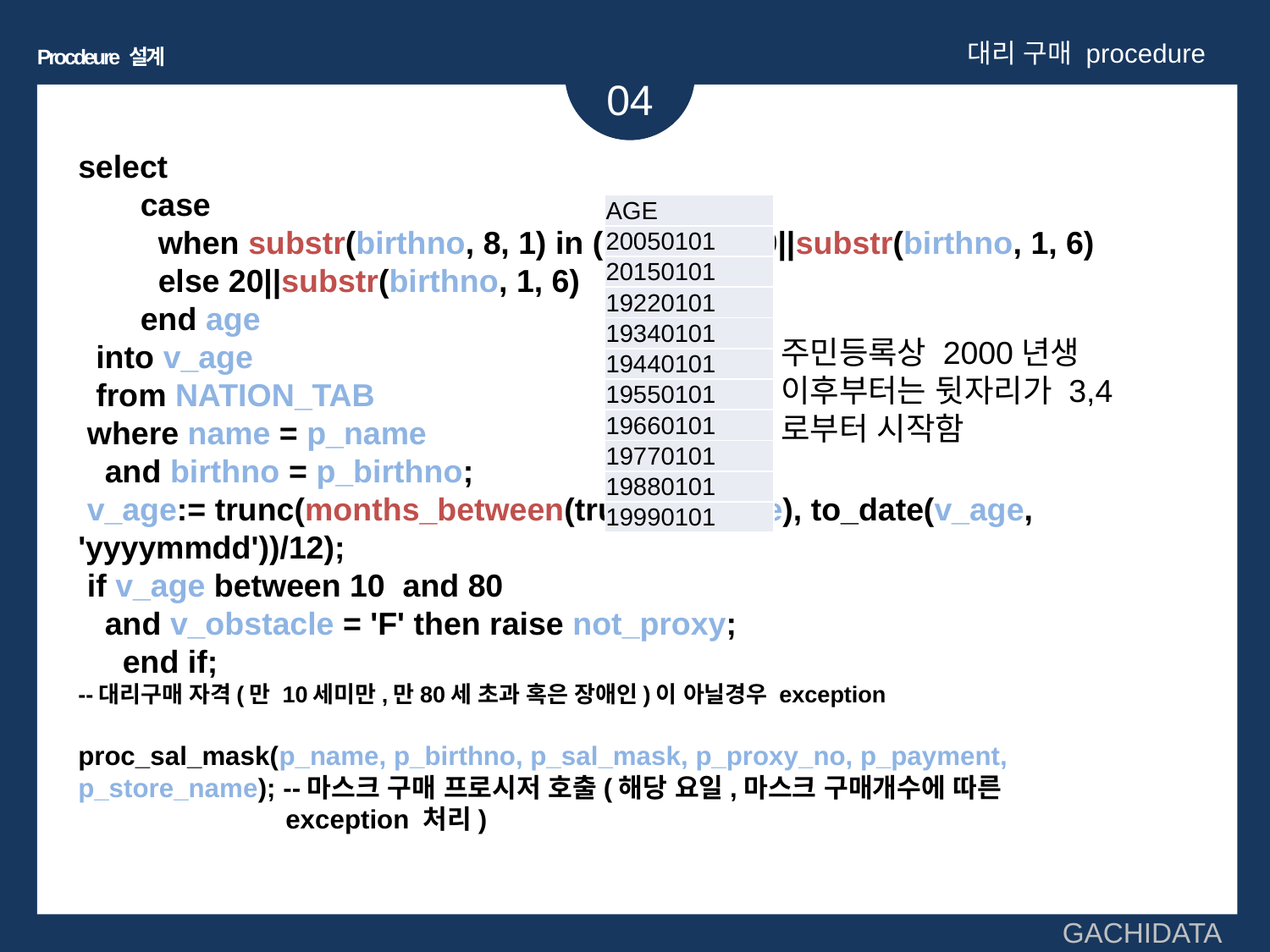

대리 구매 procedure
Procdeure 설계
04

select
       case
         when substr(birthno, 8, 1) in (1,2) then 19||substr(birthno, 1, 6)
         else 20||substr(birthno, 1, 6)
       end age
  into v_age
  from NATION_TAB
 where name = p_name
   and birthno = p_birthno;
 v_age:= trunc(months_between(trunc(sysdate), to_date(v_age, 'yyyymmdd'))/12);
 if v_age between 10  and 80
   and v_obstacle = 'F' then raise not_proxy;
     end if;
--대리구매 자격(만 10세미만,만80세 초과 혹은 장애인)이 아닐경우 exception

proc_sal_mask(p_name, p_birthno, p_sal_mask, p_proxy_no, p_payment, p_store_name); --마스크 구매 프로시저 호출(해당 요일,마스크 구매개수에 따른 		          exception 처리)
| AGE |
| --- |
| 20050101 |
| 20150101 |
| 19220101 |
| 19340101 |
| 19440101 |
| 19550101 |
| 19660101 |
| 19770101 |
| 19880101 |
| 19990101 |
주민등록상 2000년생 이후부터는 뒷자리가 3,4로부터 시작함
GACHIDATA